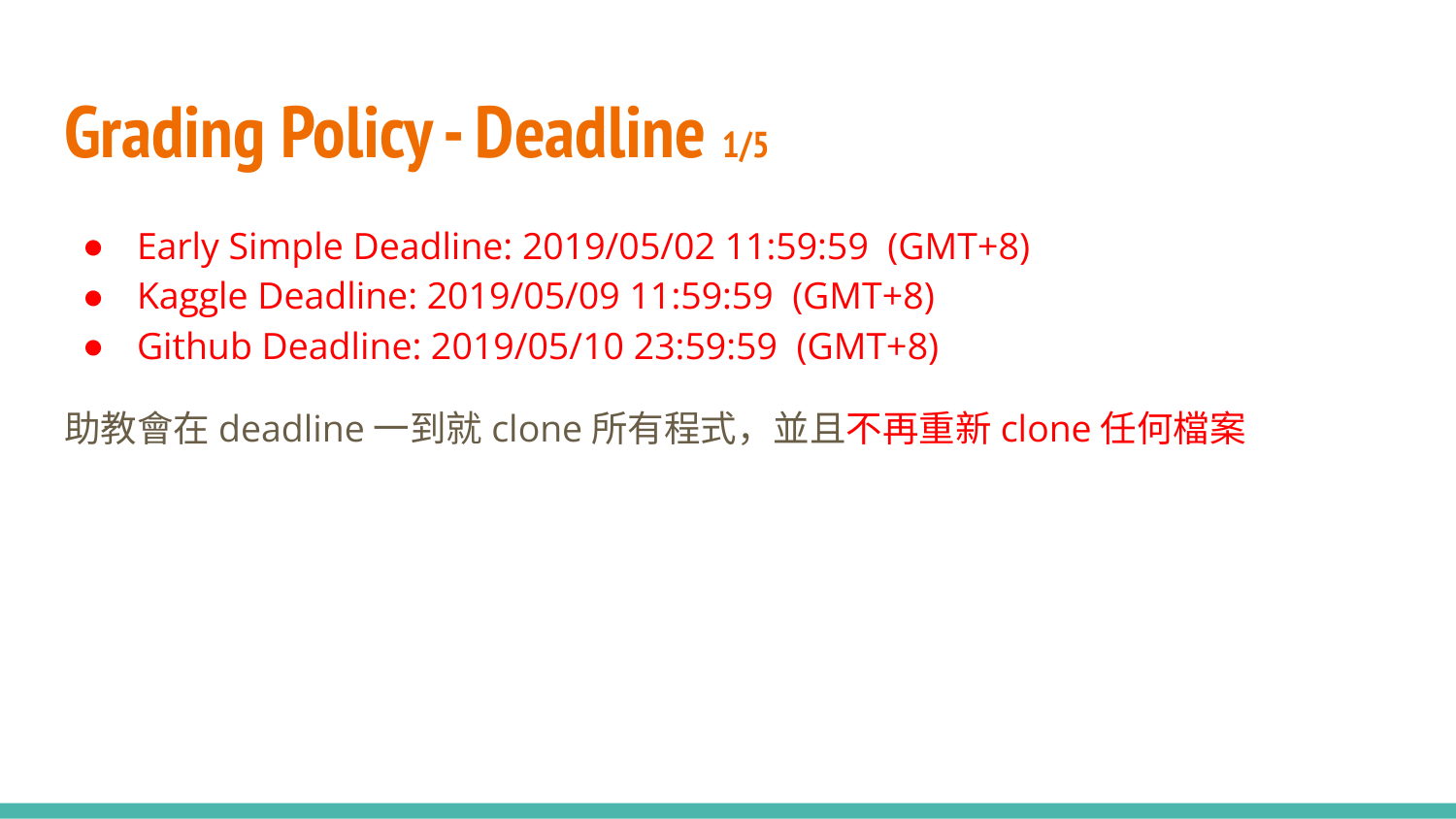

# Grading Policy - Deadline 1/5
Early Simple Deadline: 2019/05/02 11:59:59  (GMT+8)
Kaggle Deadline: 2019/05/09 11:59:59  (GMT+8)
Github Deadline: 2019/05/10 23:59:59  (GMT+8)
助教會在deadline一到就clone所有程式，並且不再重新clone任何檔案